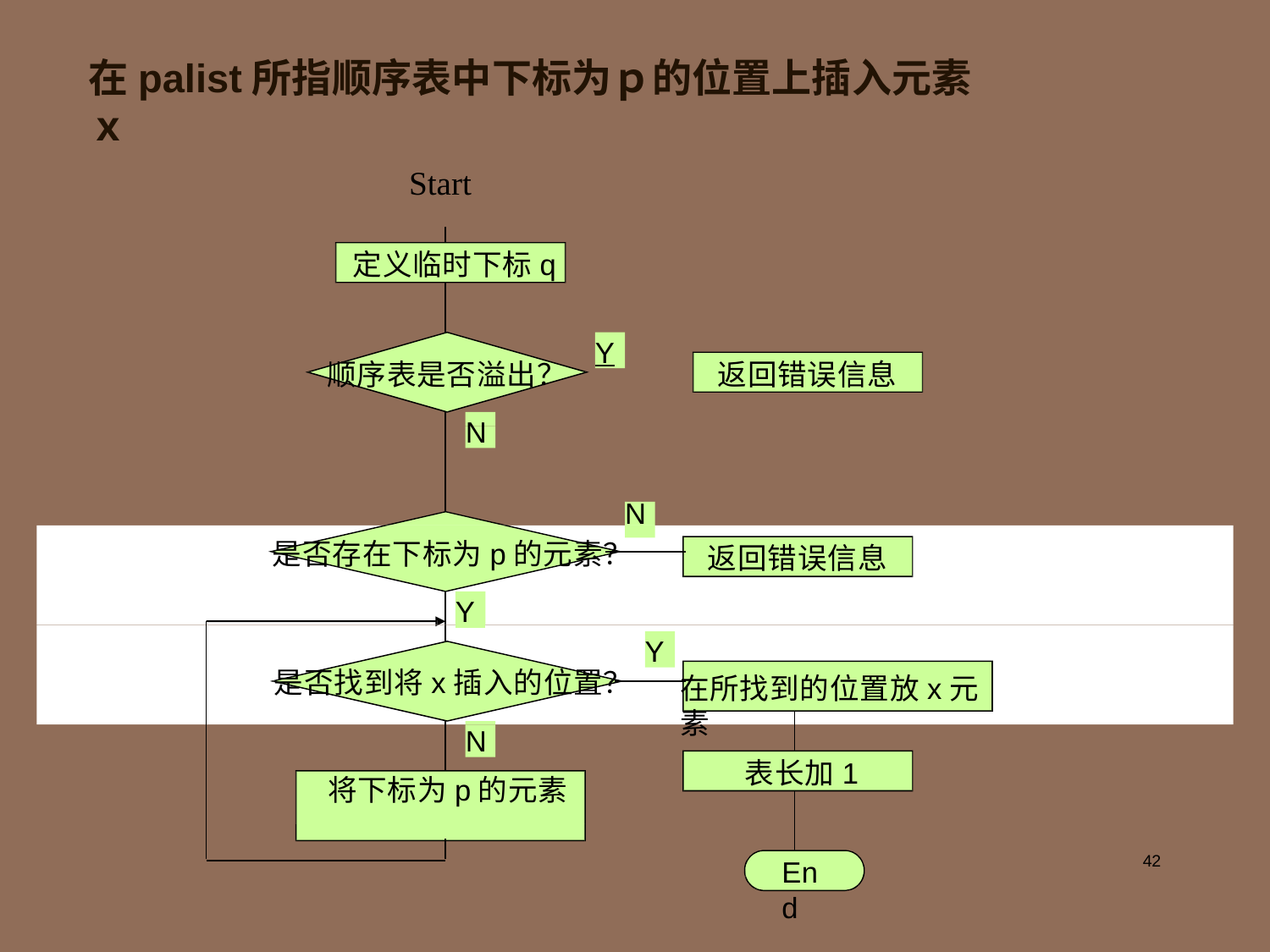

# 在palist所指顺序表中下标为ｐ的位置上插入元素ｘ
Start

定义临时下标q

Y

顺序表是否溢出？
返回错误信息
N

N

是否存在下标为p的元素？

返回错误信息

Y

Y

是否找到将x插入的位置？
在所找到的位置放x元素

N

表长加1
将下标为p的元素

42

End